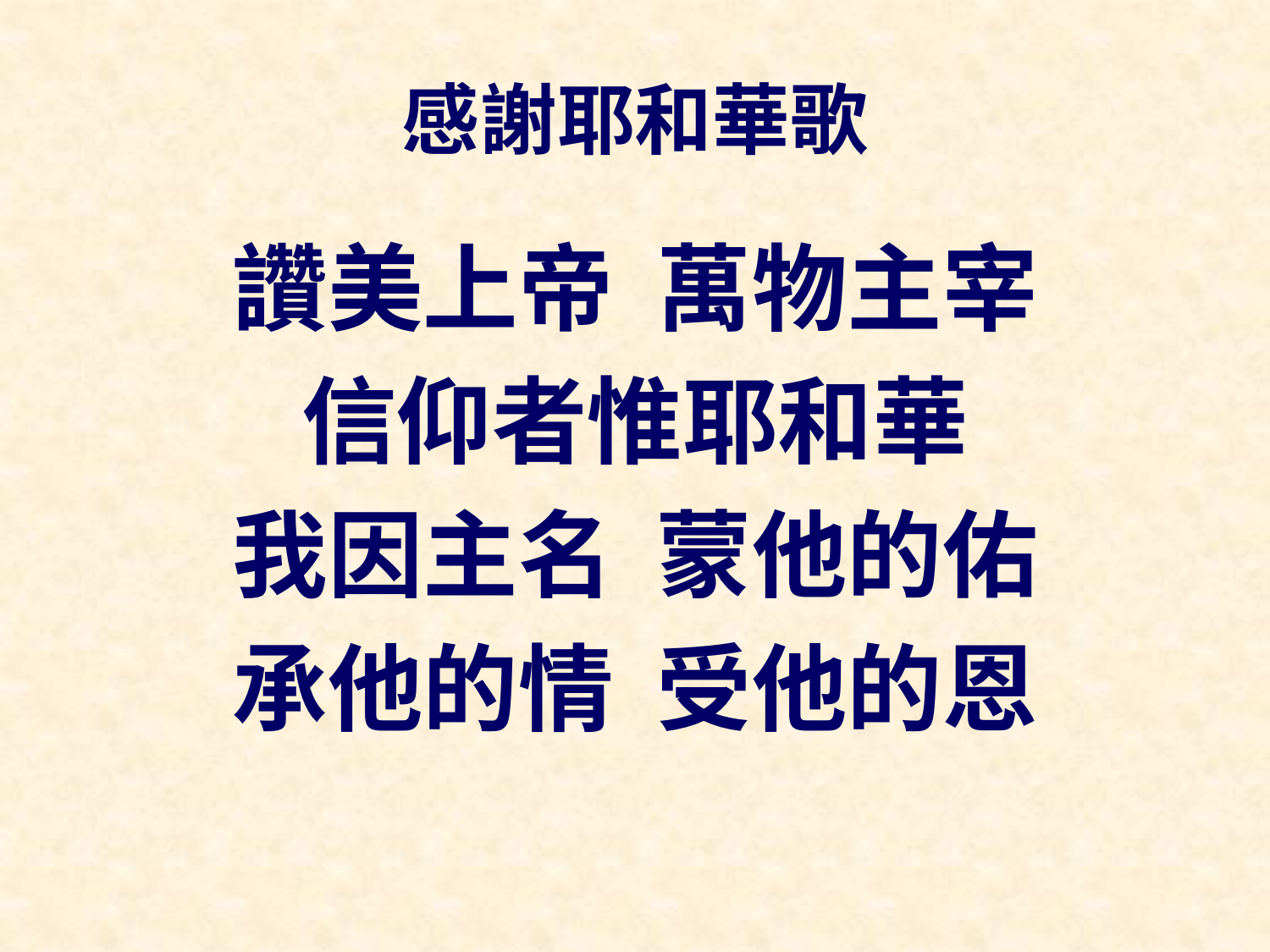

# 感謝耶和華歌
讚美上帝  萬物主宰
信仰者惟耶和華
我因主名  蒙他的佑
承他的情  受他的恩